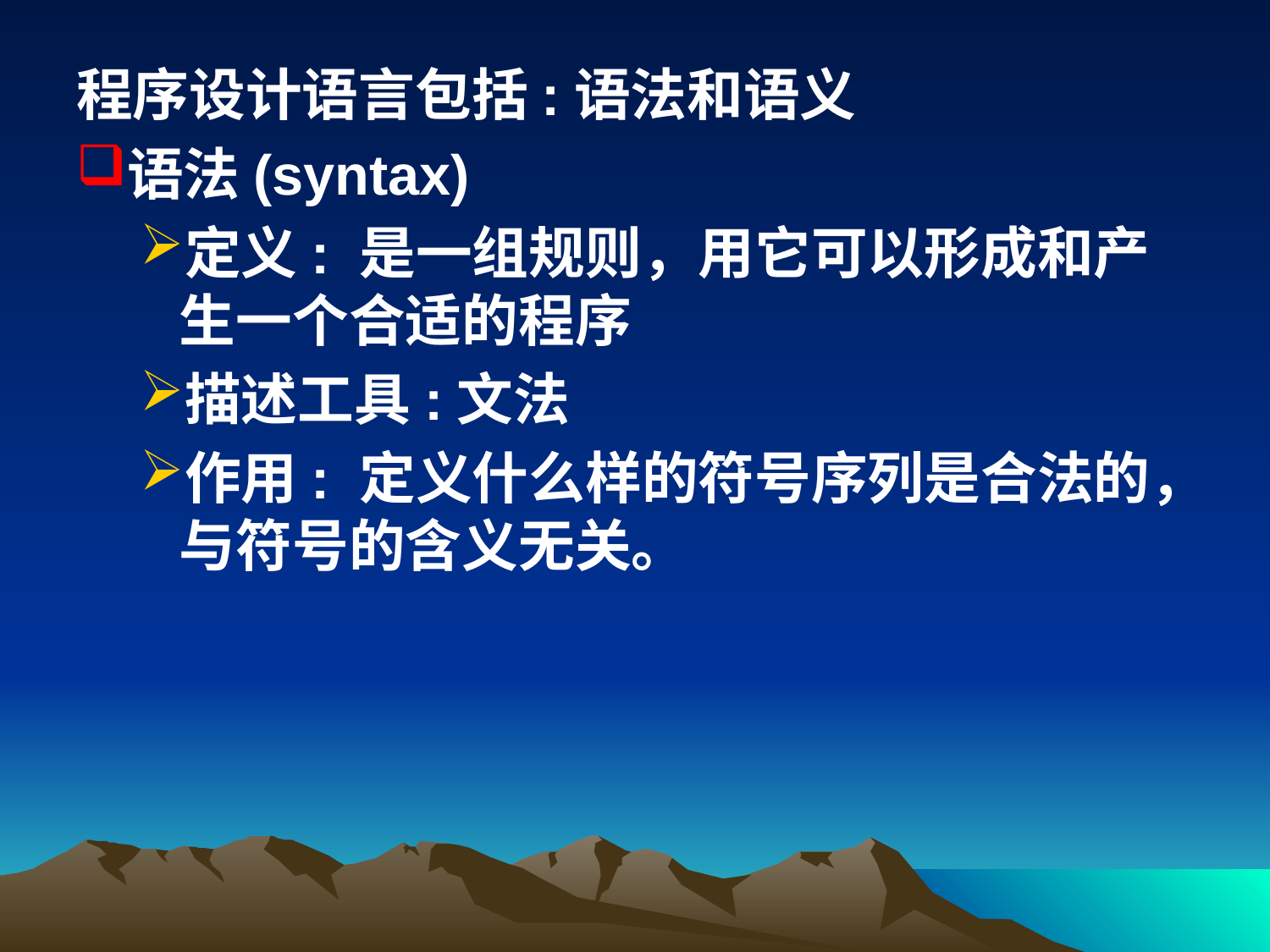

程序设计语言包括:语法和语义
语法(syntax)
定义: 是一组规则，用它可以形成和产生一个合适的程序
描述工具:文法
作用: 定义什么样的符号序列是合法的，与符号的含义无关。